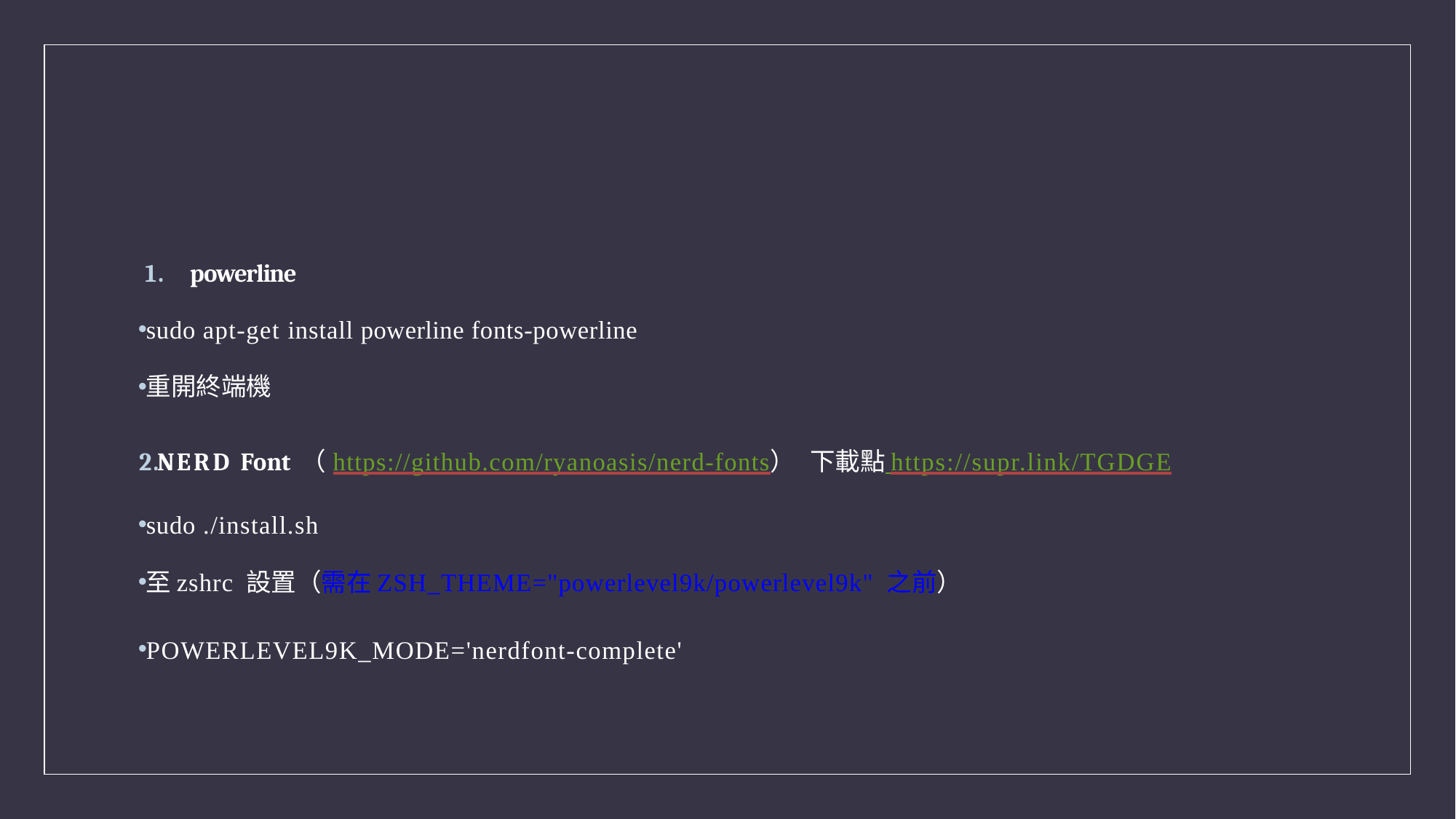

#
powerline

sudo apt-get install powerline fonts-powerline

重開終端機
NERD Font （https://github.com/ryanoasis/nerd-fonts）  下載點 https://supr.link/TGDGE

sudo ./install.sh

至zshrc 設置（需在ZSH_THEME="powerlevel9k/powerlevel9k" 之前）

POWERLEVEL9K_MODE='nerdfont-complete'